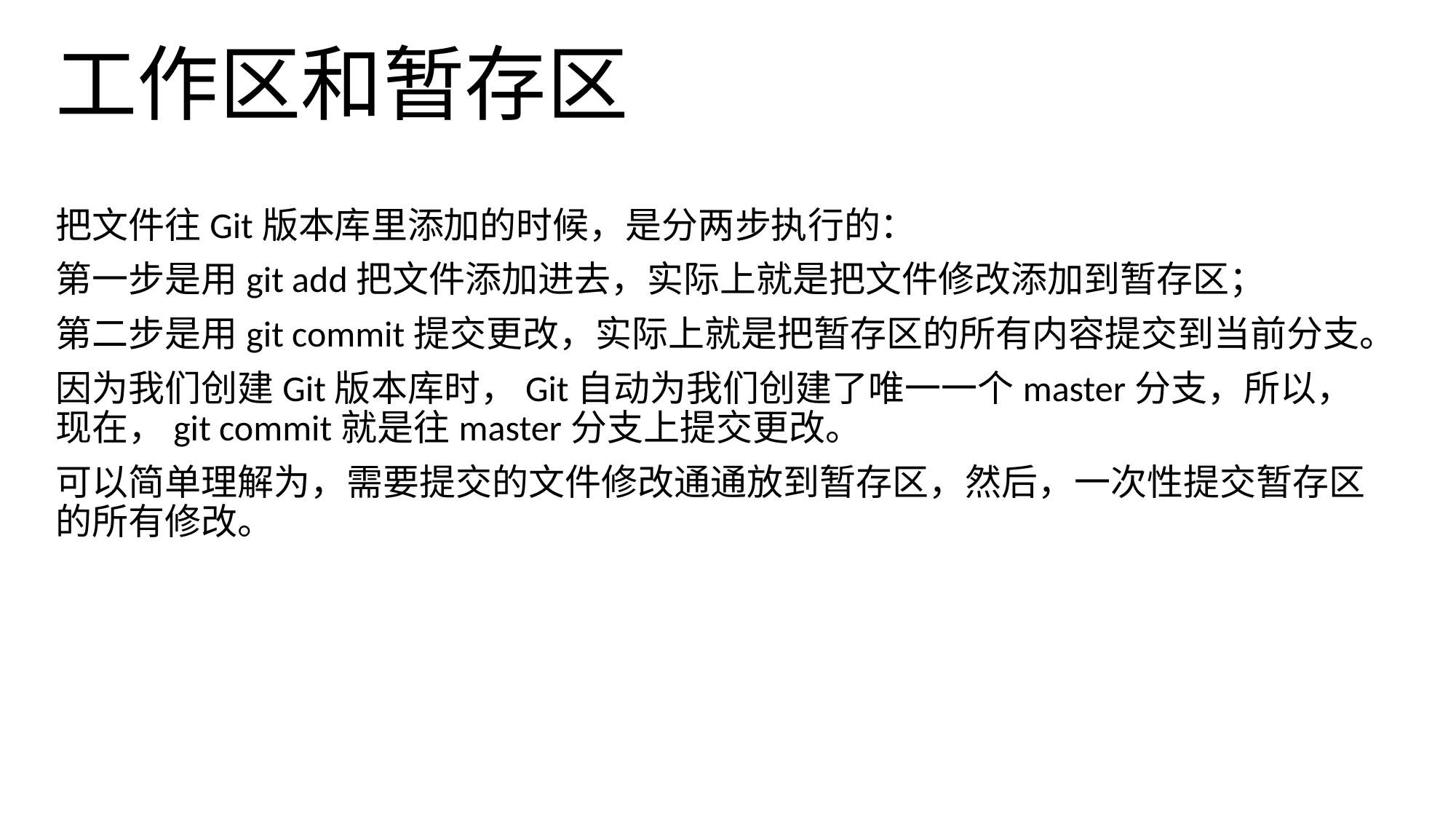

# 工作区和暂存区
把文件往Git版本库里添加的时候，是分两步执行的：
第一步是用git add把文件添加进去，实际上就是把文件修改添加到暂存区；
第二步是用git commit提交更改，实际上就是把暂存区的所有内容提交到当前分支。
因为我们创建Git版本库时，Git自动为我们创建了唯一一个master分支，所以，现在，git commit就是往master分支上提交更改。
可以简单理解为，需要提交的文件修改通通放到暂存区，然后，一次性提交暂存区的所有修改。